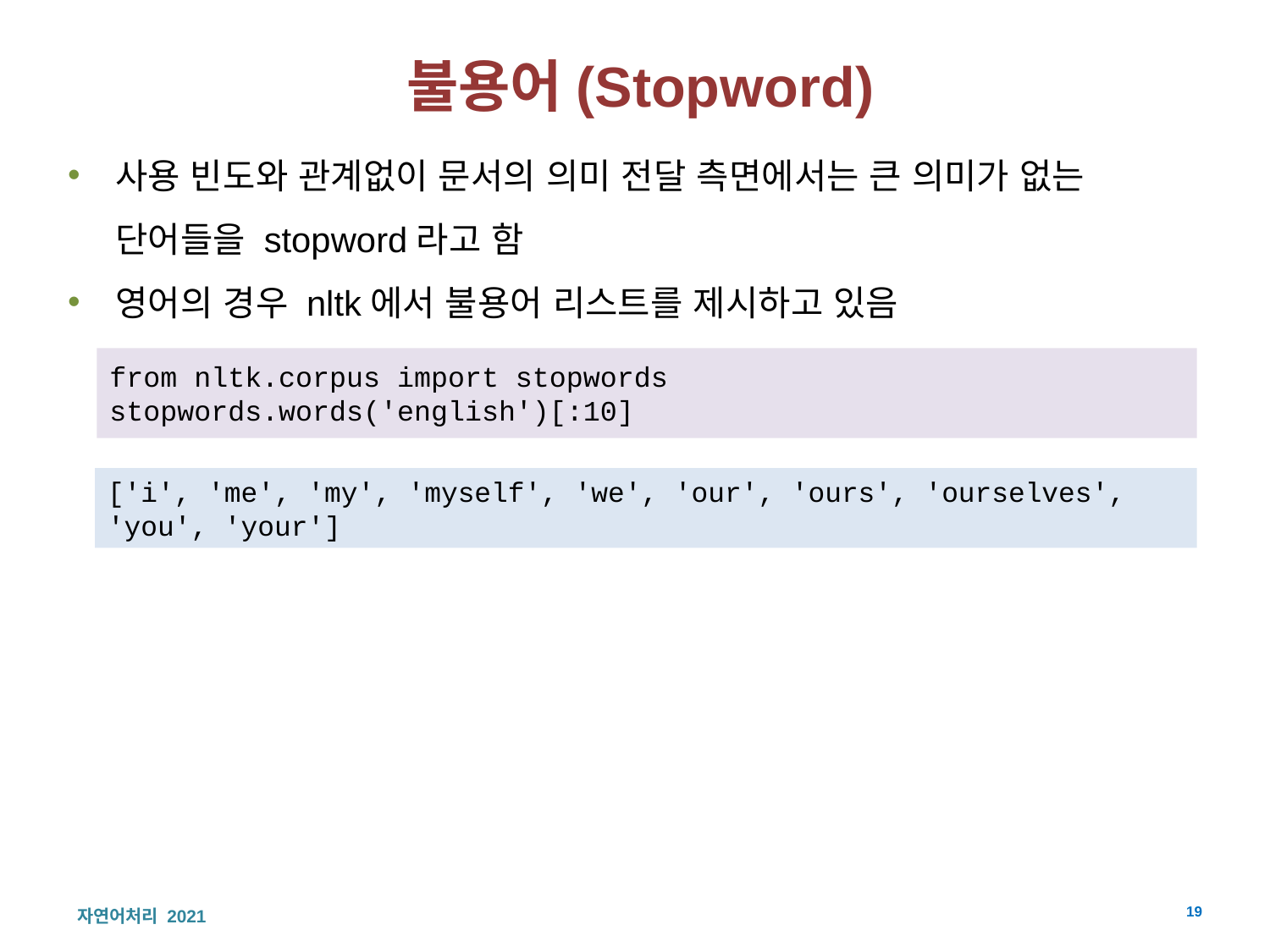

# 불용어(Stopword)
사용 빈도와 관계없이 문서의 의미 전달 측면에서는 큰 의미가 없는 단어들을 stopword라고 함
영어의 경우 nltk에서 불용어 리스트를 제시하고 있음
from nltk.corpus import stopwords
stopwords.words('english')[:10]
['i', 'me', 'my', 'myself', 'we', 'our', 'ours', 'ourselves', 'you', 'your']